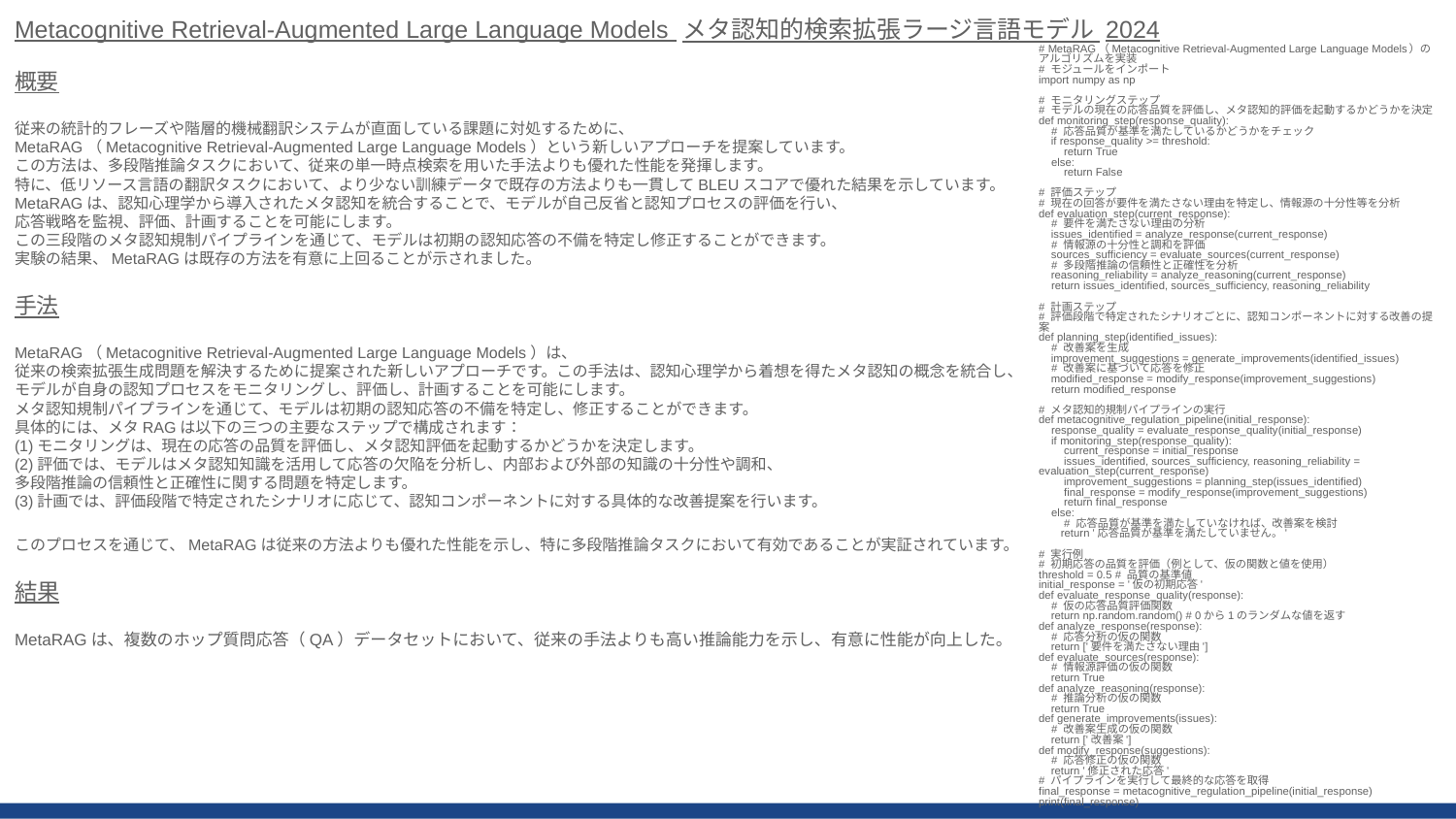

Metacognitive Retrieval-Augmented Large Language Models メタ認知的検索拡張ラージ言語モデル 2024
概要
従来の統計的フレーズや階層的機械翻訳システムが直面している課題に対処するために、
MetaRAG（Metacognitive Retrieval-Augmented Large Language Models）という新しいアプローチを提案しています。
この方法は、多段階推論タスクにおいて、従来の単一時点検索を用いた手法よりも優れた性能を発揮します。
特に、低リソース言語の翻訳タスクにおいて、より少ない訓練データで既存の方法よりも一貫してBLEUスコアで優れた結果を示しています。
MetaRAGは、認知心理学から導入されたメタ認知を統合することで、モデルが自己反省と認知プロセスの評価を行い、
応答戦略を監視、評価、計画することを可能にします。
この三段階のメタ認知規制パイプラインを通じて、モデルは初期の認知応答の不備を特定し修正することができます。
実験の結果、MetaRAGは既存の方法を有意に上回ることが示されました。
手法
MetaRAG（Metacognitive Retrieval-Augmented Large Language Models）は、
従来の検索拡張生成問題を解決するために提案された新しいアプローチです。この手法は、認知心理学から着想を得たメタ認知の概念を統合し、
モデルが自身の認知プロセスをモニタリングし、評価し、計画することを可能にします。
メタ認知規制パイプラインを通じて、モデルは初期の認知応答の不備を特定し、修正することができます。
具体的には、メタRAGは以下の三つの主要なステップで構成されます：
(1)モニタリングは、現在の応答の品質を評価し、メタ認知評価を起動するかどうかを決定します。
(2)評価では、モデルはメタ認知知識を活用して応答の欠陥を分析し、内部および外部の知識の十分性や調和、
多段階推論の信頼性と正確性に関する問題を特定します。
(3)計画では、評価段階で特定されたシナリオに応じて、認知コンポーネントに対する具体的な改善提案を行います。
このプロセスを通じて、MetaRAGは従来の方法よりも優れた性能を示し、特に多段階推論タスクにおいて有効であることが実証されています。
結果
MetaRAGは、複数のホップ質問応答（QA）データセットにおいて、従来の手法よりも高い推論能力を示し、有意に性能が向上した。
# MetaRAG（Metacognitive Retrieval-Augmented Large Language Models）のアルゴリズムを実装 # モジュールをインポート import numpy as np # モニタリングステップ # モデルの現在の応答品質を評価し、メタ認知的評価を起動するかどうかを決定 def monitoring_step(response_quality): # 応答品質が基準を満たしているかどうかをチェック if response_quality >= threshold: return True else: return False # 評価ステップ # 現在の回答が要件を満たさない理由を特定し、情報源の十分性等を分析 def evaluation_step(current_response): # 要件を満たさない理由の分析 issues_identified = analyze_response(current_response) # 情報源の十分性と調和を評価 sources_sufficiency = evaluate_sources(current_response) # 多段階推論の信頼性と正確性を分析 reasoning_reliability = analyze_reasoning(current_response) return issues_identified, sources_sufficiency, reasoning_reliability # 計画ステップ # 評価段階で特定されたシナリオごとに、認知コンポーネントに対する改善の提案 def planning_step(identified_issues): # 改善案を生成 improvement_suggestions = generate_improvements(identified_issues) # 改善案に基づいて応答を修正 modified_response = modify_response(improvement_suggestions) return modified_response # メタ認知的規制パイプラインの実行 def metacognitive_regulation_pipeline(initial_response): response_quality = evaluate_response_quality(initial_response) if monitoring_step(response_quality): current_response = initial_response issues_identified, sources_sufficiency, reasoning_reliability = evaluation_step(current_response) improvement_suggestions = planning_step(issues_identified) final_response = modify_response(improvement_suggestions) return final_response else: # 応答品質が基準を満たしていなければ、改善案を検討 return '応答品質が基準を満たしていません。' # 実行例 # 初期応答の品質を評価（例として、仮の関数と値を使用） threshold = 0.5 # 品質の基準値 initial_response = '仮の初期応答' def evaluate_response_quality(response): # 仮の応答品質評価関数 return np.random.random() # 0から1のランダムな値を返す def analyze_response(response): # 応答分析の仮の関数 return ['要件を満たさない理由'] def evaluate_sources(response): # 情報源評価の仮の関数 return True def analyze_reasoning(response): # 推論分析の仮の関数 return True def generate_improvements(issues): # 改善案生成の仮の関数 return ['改善案'] def modify_response(suggestions): # 応答修正の仮の関数 return '修正された応答' # パイプラインを実行して最終的な応答を取得 final_response = metacognitive_regulation_pipeline(initial_response) print(final_response)